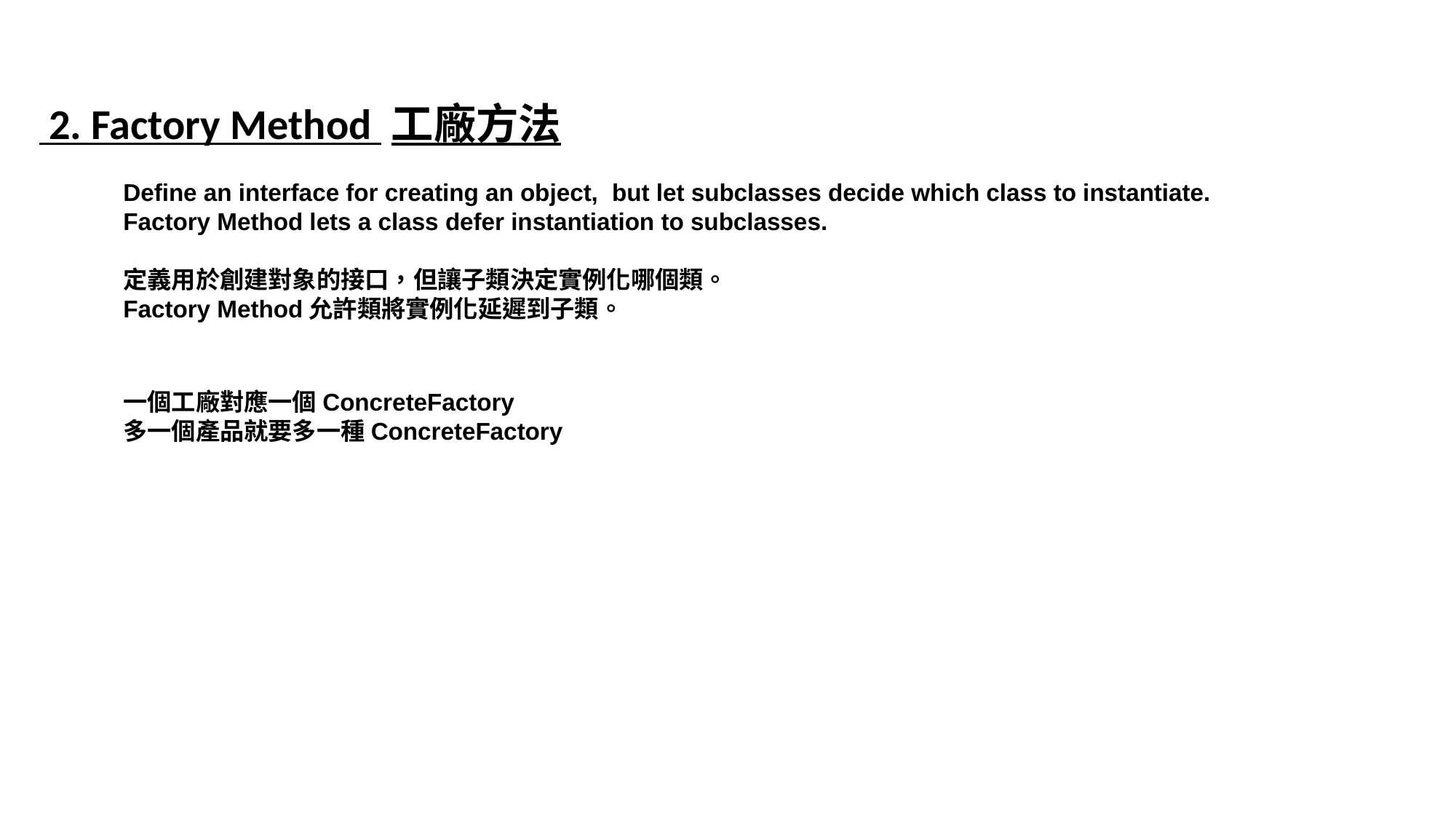

2. Factory Method 工廠方法
Define an interface for creating an object,  but let subclasses decide which class to instantiate.
Factory Method lets a class defer instantiation to subclasses.

定義用於創建對象的接口，但讓子類決定實例化哪個類。
Factory Method允許類將實例化延遲到子類。
一個工廠對應一個ConcreteFactory
多一個產品就要多一種ConcreteFactory